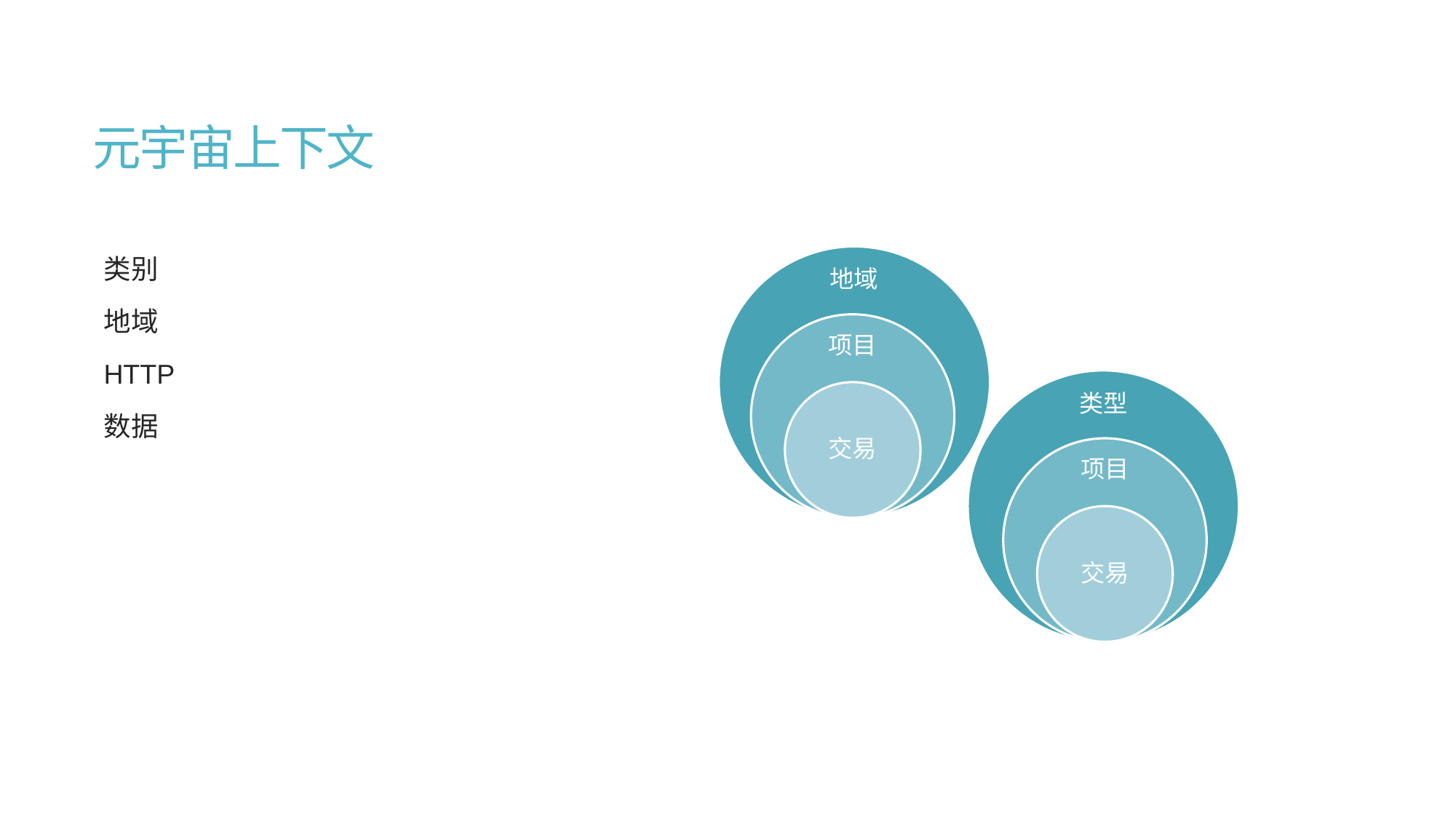

# 元宇宙上下文
类别
地域
HTTP
数据
地域
项目
交易
类型
项目
交易